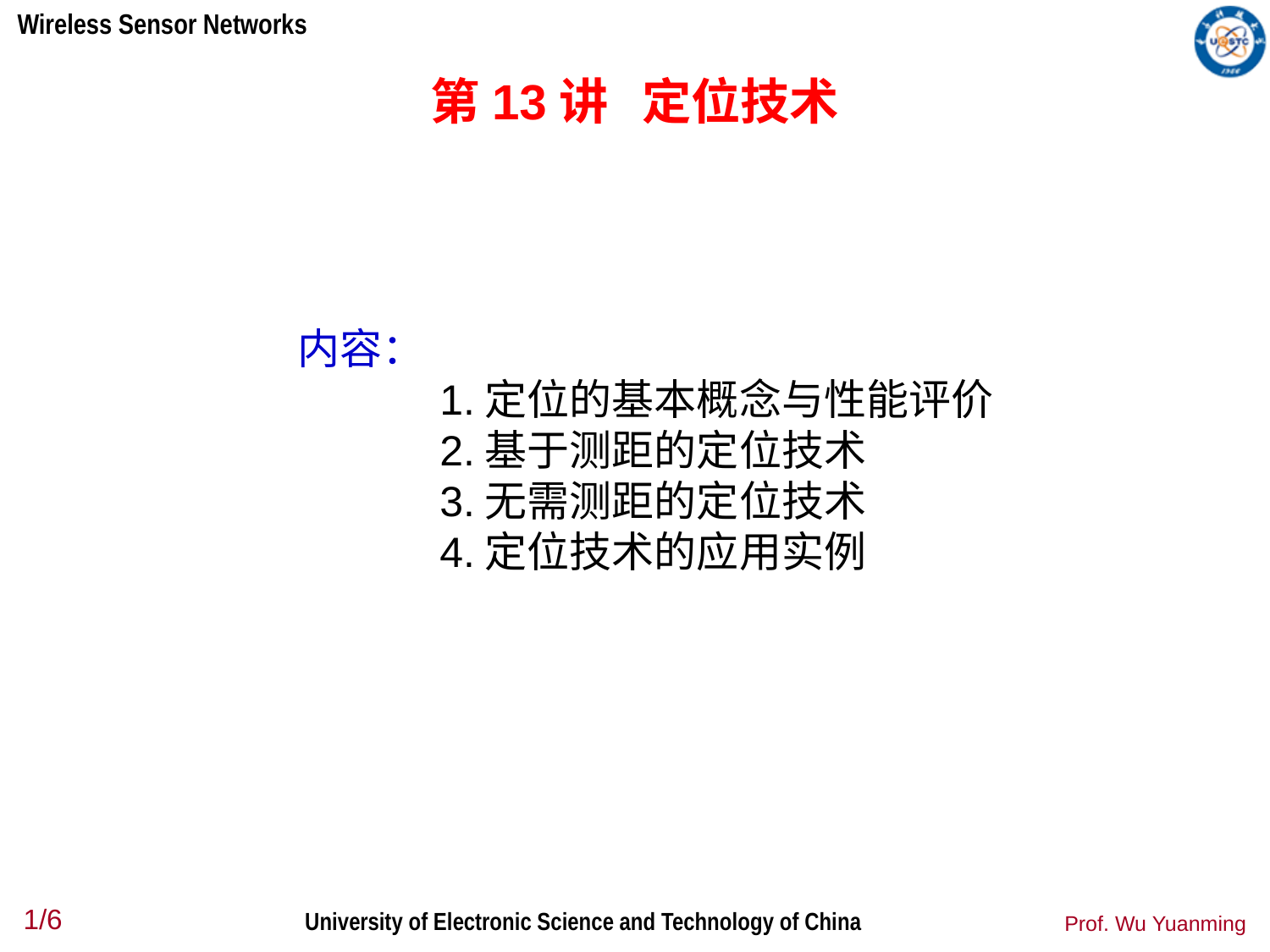

# 第13讲   定位技术
内容：
            1.定位的基本概念与性能评价
            2.基于测距的定位技术
            3.无需测距的定位技术
            4.定位技术的应用实例
1/6
Prof. Wu Yuanming